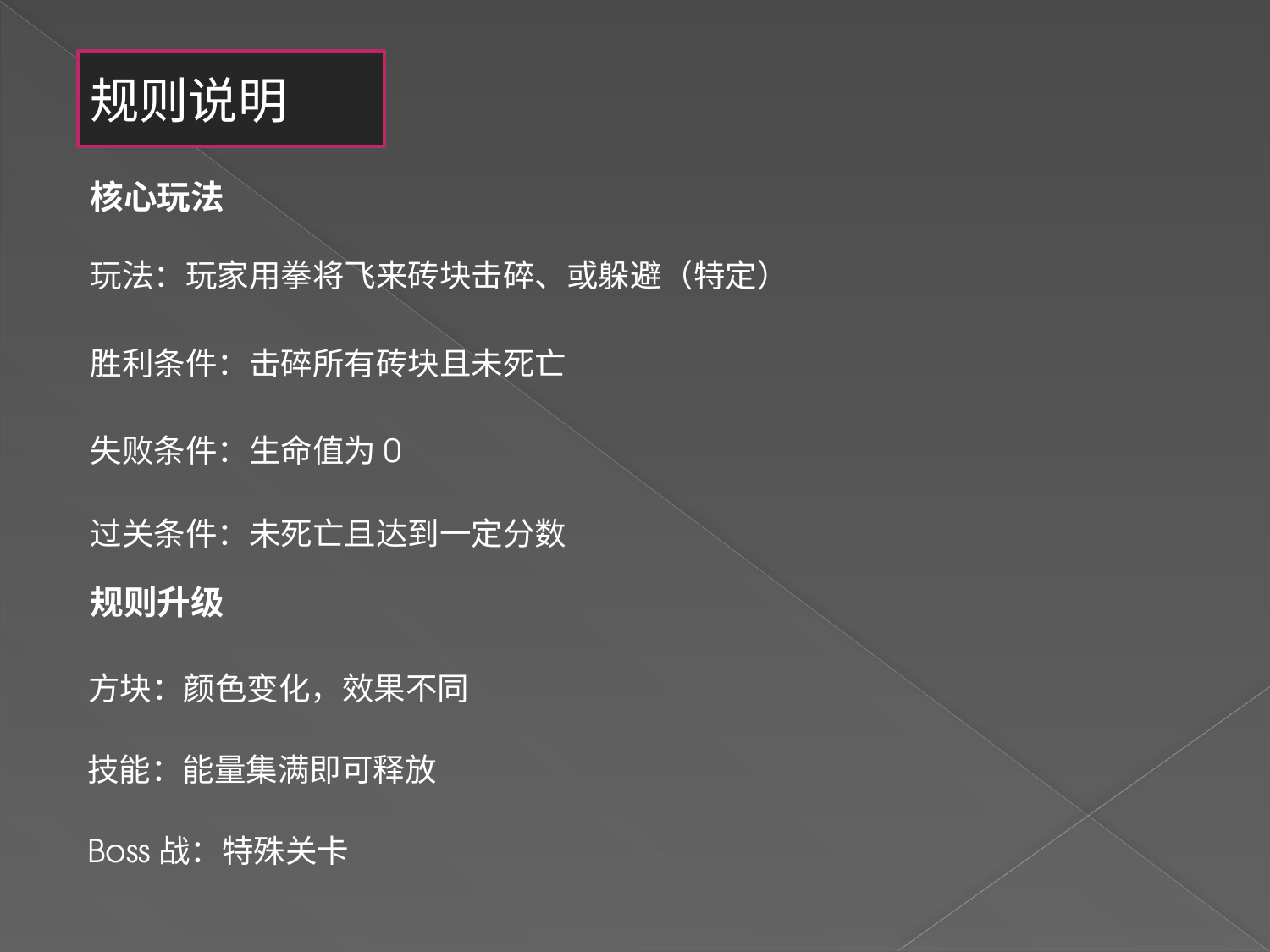

规则说明
核心玩法
玩法：玩家用拳将飞来砖块击碎、或躲避（特定）
胜利条件：击碎所有砖块且未死亡
失败条件：生命值为0
过关条件：未死亡且达到一定分数
规则升级
方块：颜色变化，效果不同
技能：能量集满即可释放
Boss战：特殊关卡